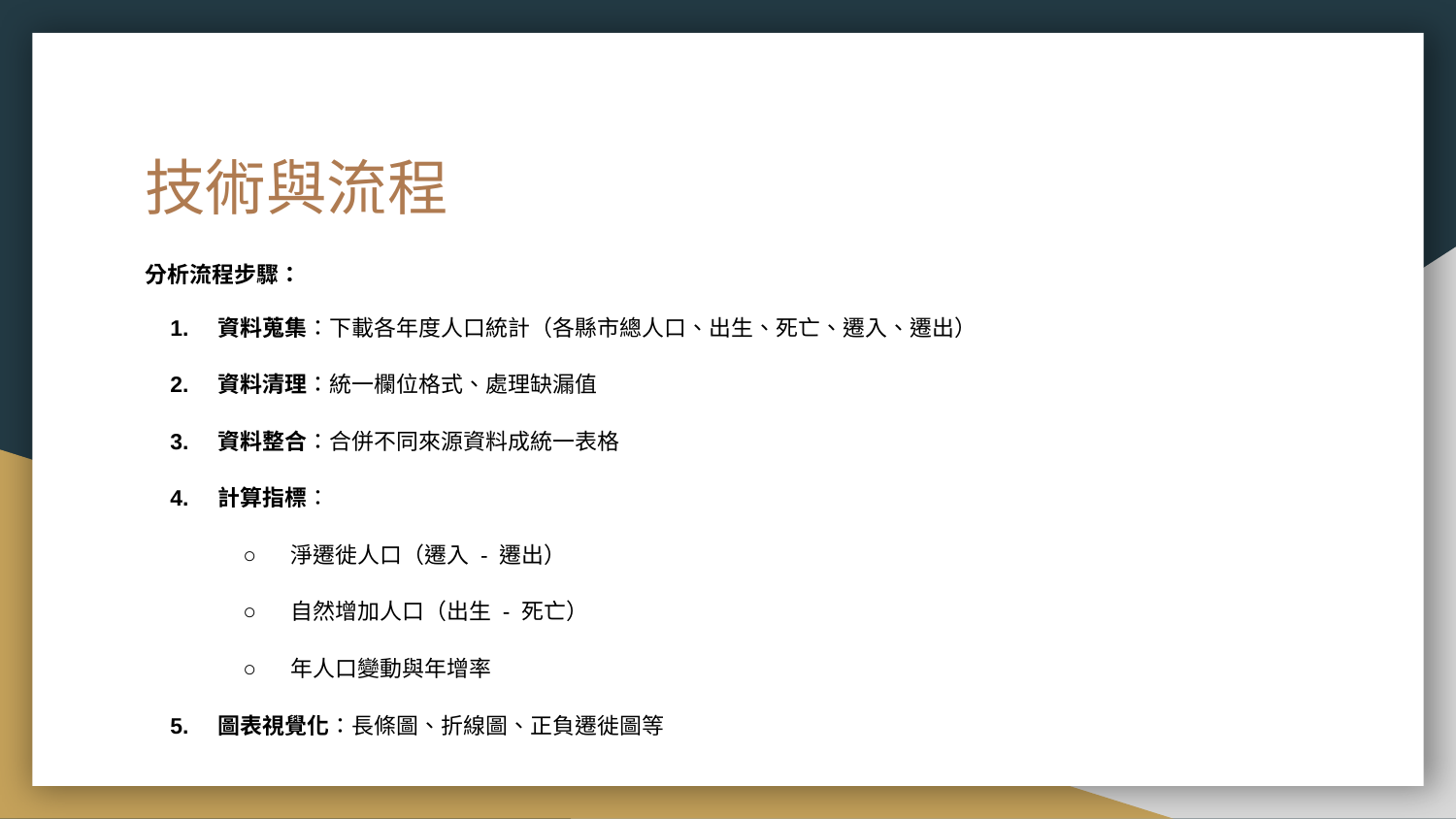

# 技術與流程
分析流程步驟：
資料蒐集：下載各年度人口統計（各縣市總人口、出生、死亡、遷入、遷出）
資料清理：統一欄位格式、處理缺漏值
資料整合：合併不同來源資料成統一表格
計算指標：
淨遷徙人口（遷入 - 遷出）
自然增加人口（出生 - 死亡）
年人口變動與年增率
圖表視覺化：長條圖、折線圖、正負遷徙圖等